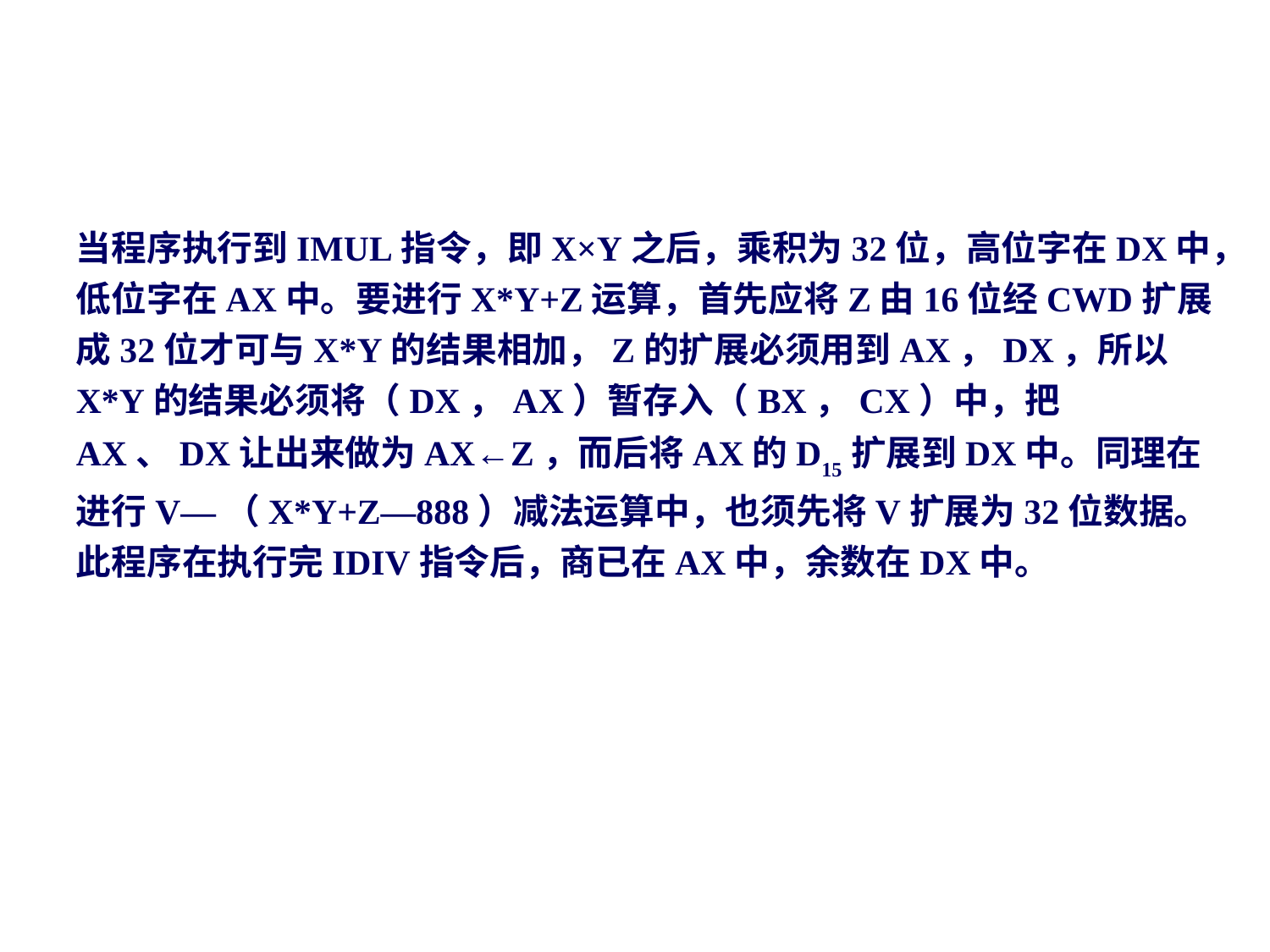

#
当程序执行到IMUL指令，即X×Y之后，乘积为32位，高位字在DX中，低位字在AX中。要进行X*Y+Z运算，首先应将Z由16位经CWD扩展成32位才可与X*Y的结果相加，Z的扩展必须用到AX，DX，所以X*Y的结果必须将（DX，AX）暂存入（BX，CX）中，把AX、DX让出来做为AX←Z，而后将AX的D15扩展到DX中。同理在进行V—（X*Y+Z—888）减法运算中，也须先将V扩展为32位数据。此程序在执行完IDIV指令后，商已在AX中，余数在DX中。